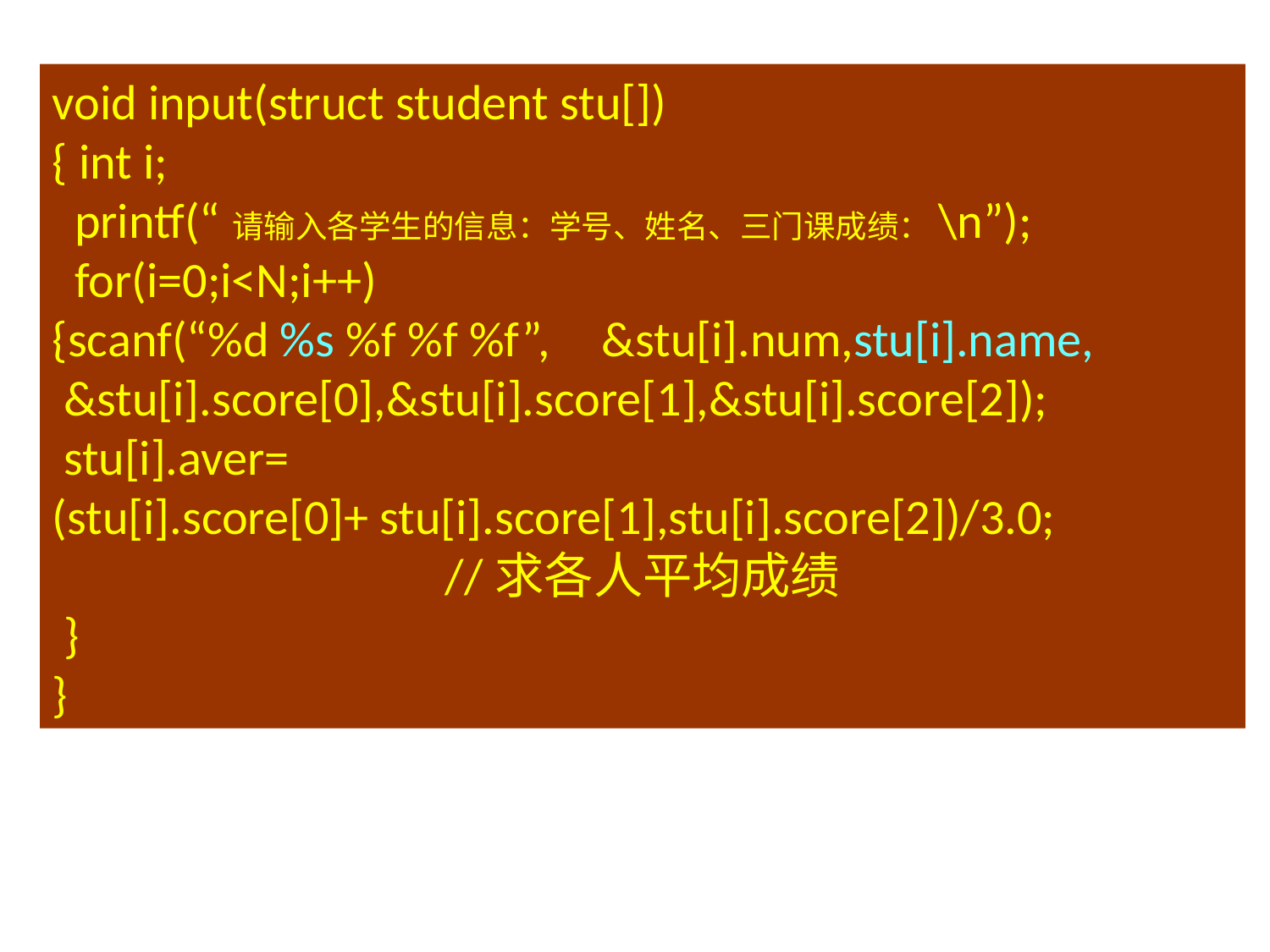

void input(struct student stu[])
{ int i;
  printf(“请输入各学生的信息：学号、姓名、三门课成绩：\n”);
  for(i=0;i<N;i++)
{scanf(“%d %s %f %f %f”,　&stu[i].num,stu[i].name,
 &stu[i].score[0],&stu[i].score[1],&stu[i].score[2]);
 stu[i].aver=
(stu[i].score[0]+ stu[i].score[1],stu[i].score[2])/3.0;
                                   //求各人平均成绩
 }
}